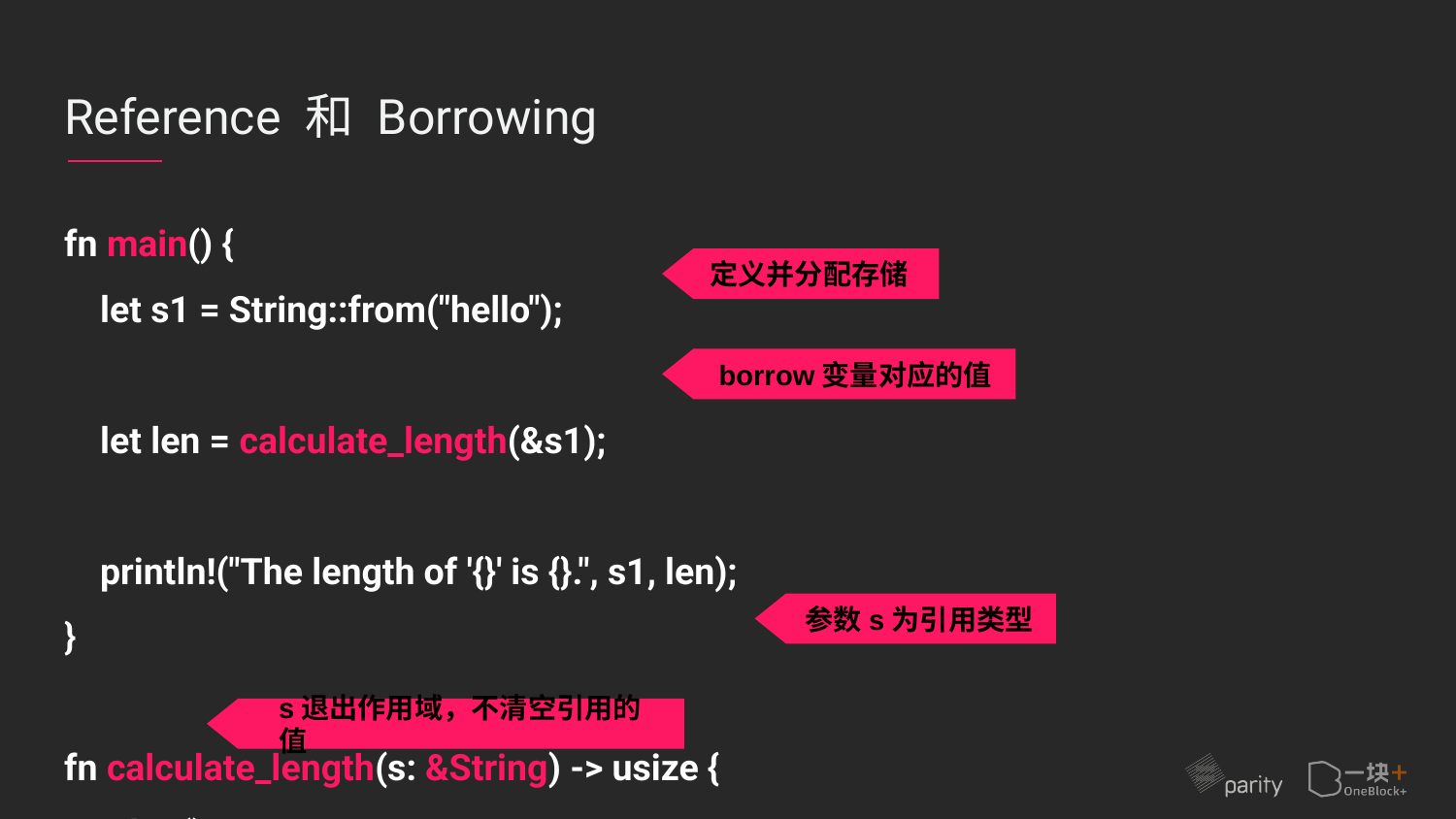

# Reference 和 Borrowing
fn main() {
    let s1 = String::from("hello");

    let len = calculate_length(&s1);

    println!("The length of '{}' is {}.", s1, len);
}

fn calculate_length(s: &String) -> usize {
    s.len()
}

定义并分配存储
borrow变量对应的值
参数s为引用类型
s退出作用域，不清空引用的值